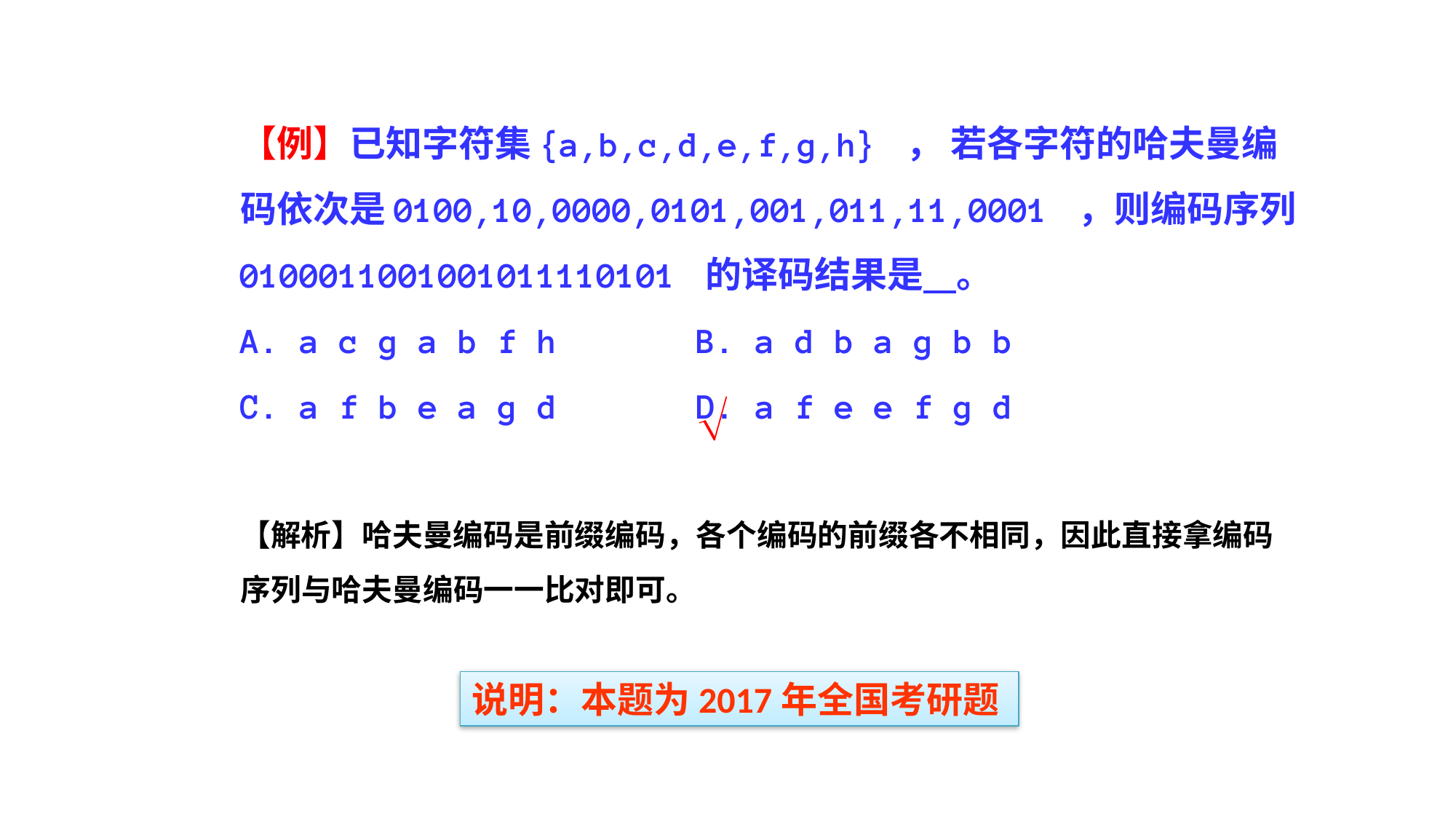

【例】已知字符集{a,b,c,d,e,f,g,h} ， 若各字符的哈夫曼编码依次是0100,10,0000,0101,001,011,11,0001 ，则编码序列0100011001001011110101 的译码结果是    。
A. a c g a b f h       B. a d b a g b b
C. a f b e a g d       D. a f e e f g d
√
【解析】哈夫曼编码是前缀编码，各个编码的前缀各不相同，因此直接拿编码序列与哈夫曼编码一一比对即可。
说明：本题为2017年全国考研题